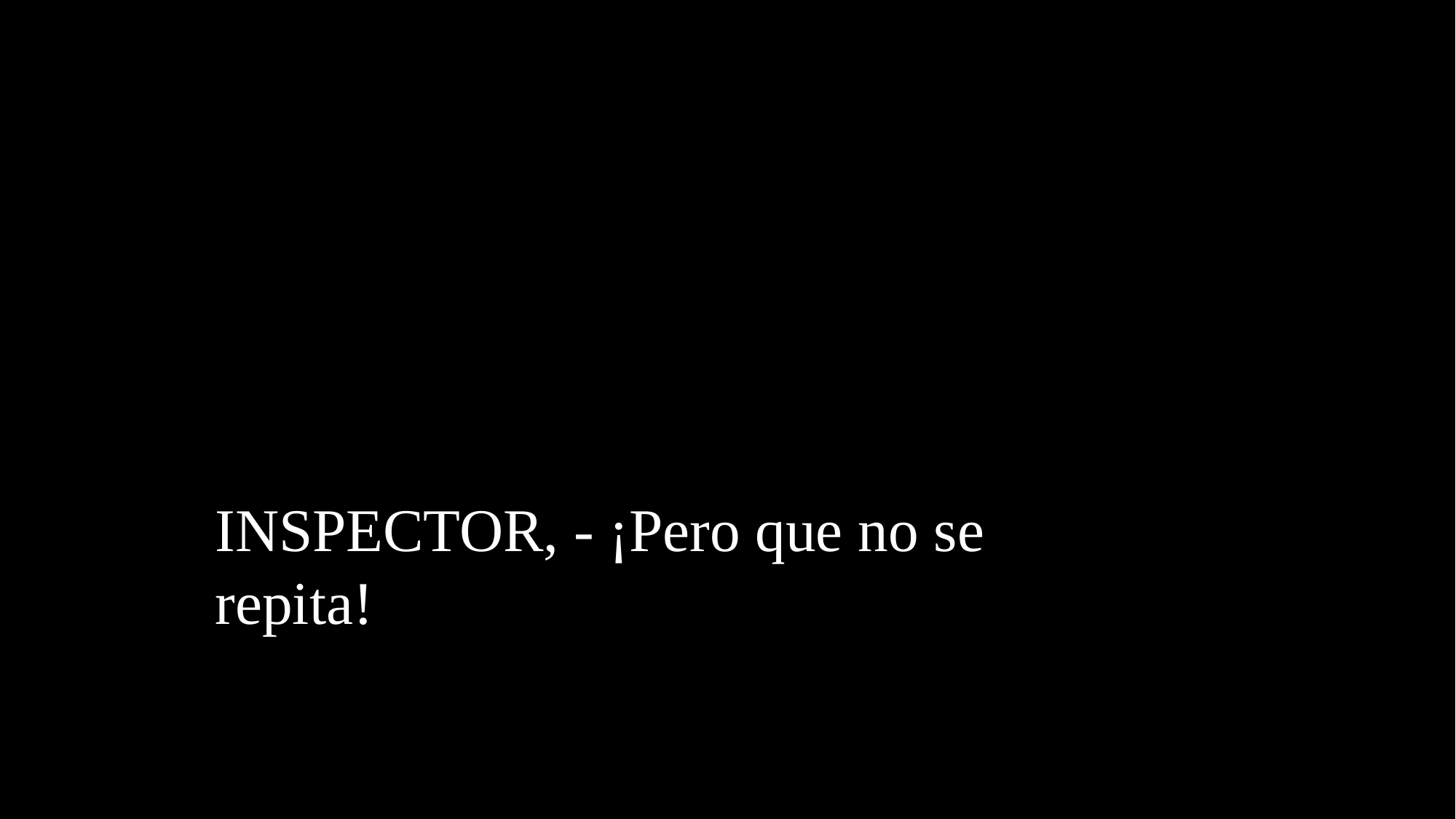

INSPECTOR, - ¡Pero que no se repita!

警部: もう繰り返さないように！